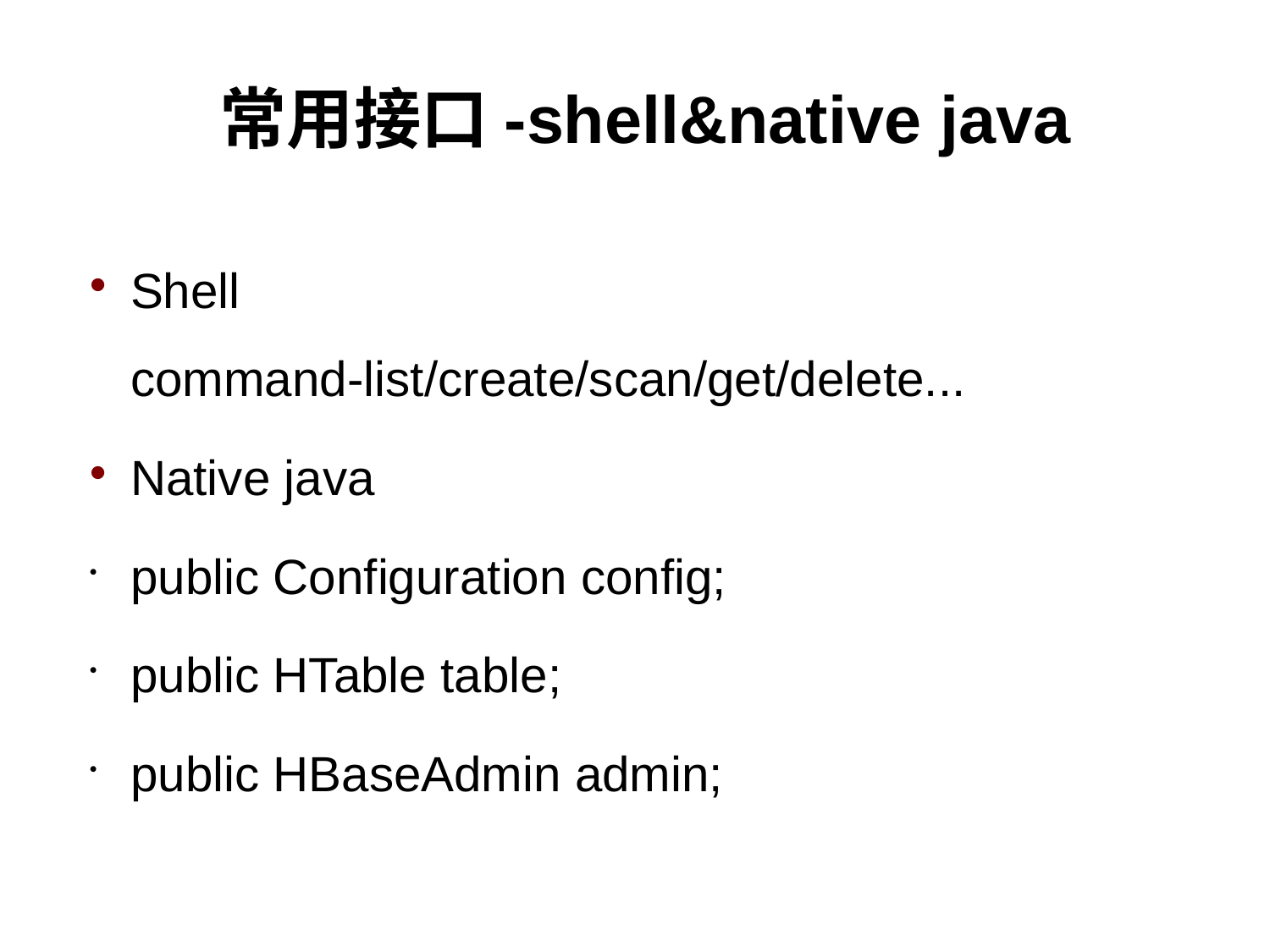

常用接口-shell&native java
Shell command-list/create/scan/get/delete...
Native java
public Configuration config;
public HTable table;
public HBaseAdmin admin;